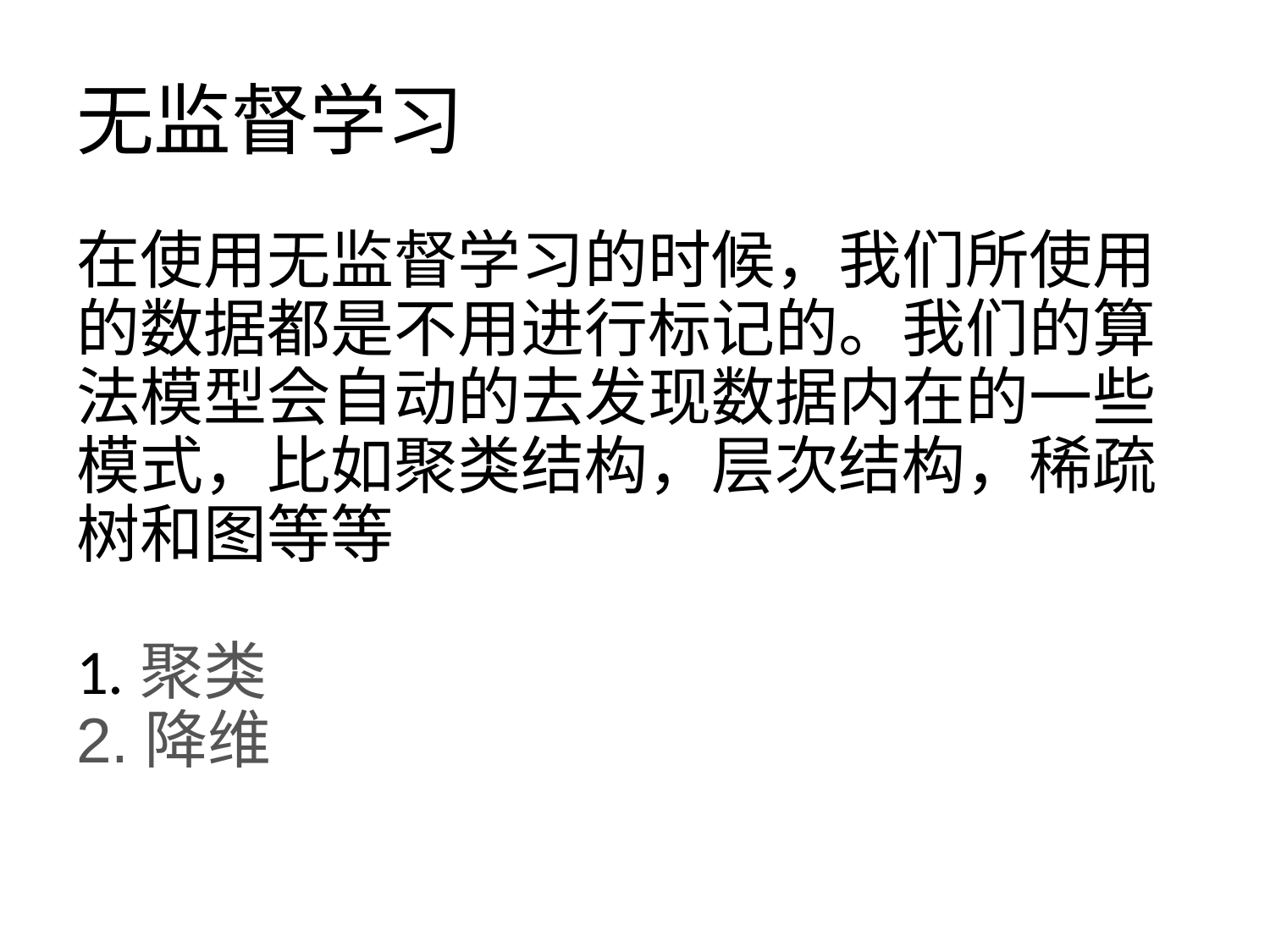

# 无监督学习
在使用无监督学习的时候，我们所使用的数据都是不用进行标记的。我们的算法模型会自动的去发现数据内在的一些模式，比如聚类结构，层次结构，稀疏树和图等等

1.聚类
2.降维